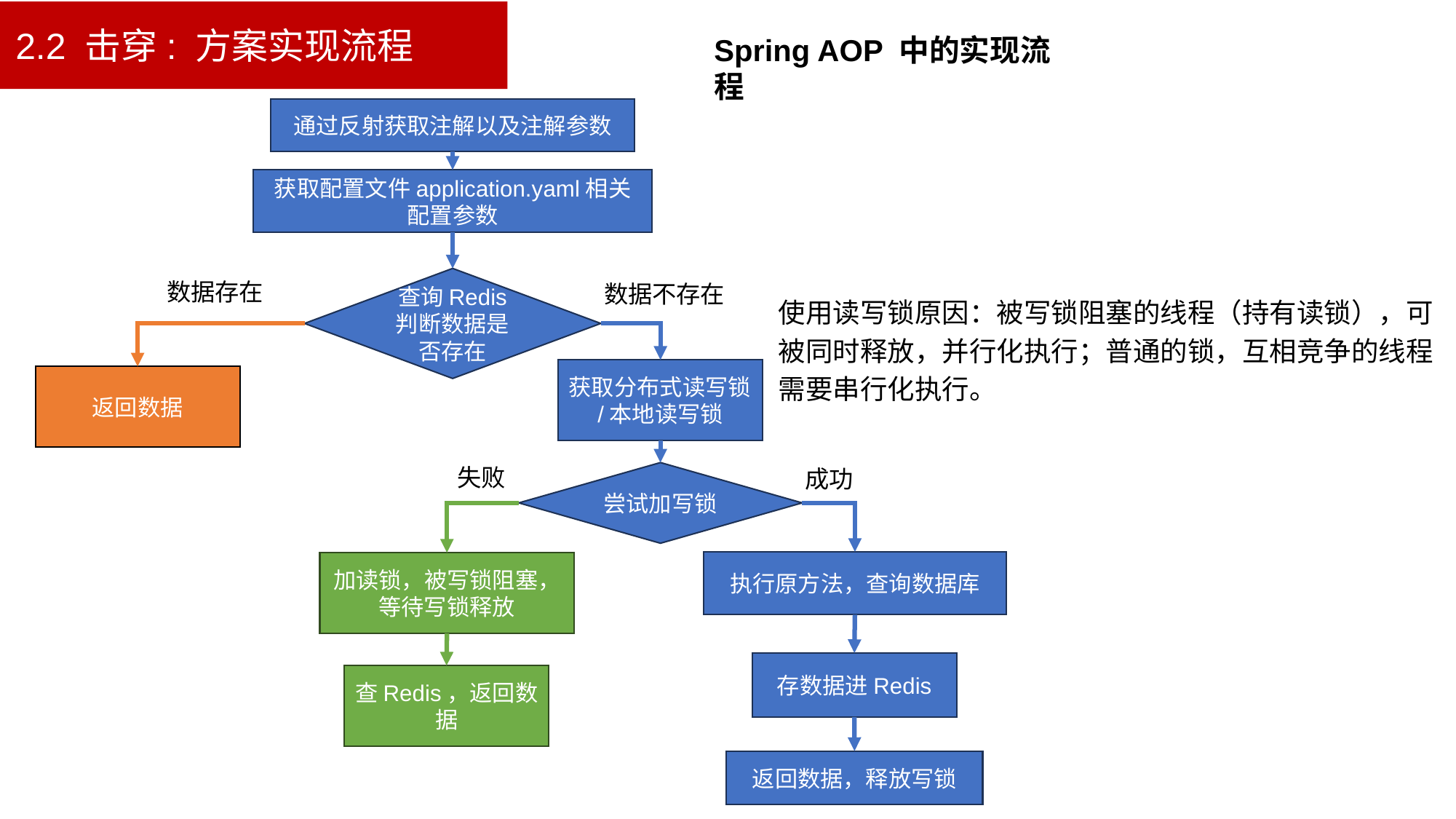

2.2 击穿: 方案实现流程
Spring AOP 中的实现流程
通过反射获取注解以及注解参数
获取配置文件application.yaml相关配置参数
查询Redis
判断数据是否存在
数据存在
数据不存在
获取分布式读写锁/本地读写锁
返回数据
失败
成功
尝试加写锁
执行原方法，查询数据库
加读锁，被写锁阻塞，等待写锁释放
存数据进Redis
查Redis，返回数据
返回数据，释放写锁
使用读写锁原因：被写锁阻塞的线程（持有读锁），可被同时释放，并行化执行；普通的锁，互相竞争的线程需要串行化执行。